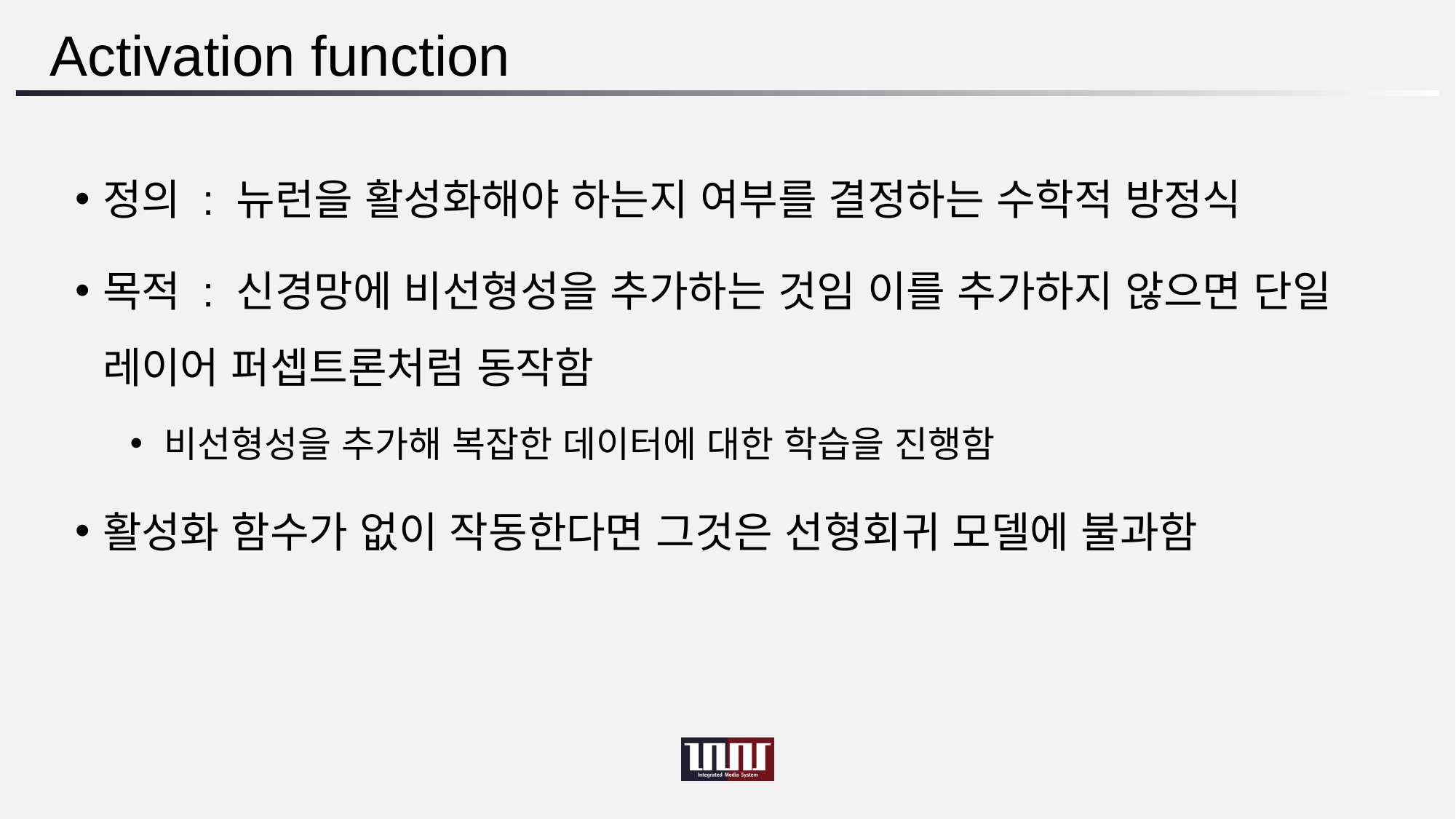

# Activation function
정의 : 뉴런을 활성화해야 하는지 여부를 결정하는 수학적 방정식
목적 : 신경망에 비선형성을 추가하는 것임 이를 추가하지 않으면 단일 레이어 퍼셉트론처럼 동작함
비선형성을 추가해 복잡한 데이터에 대한 학습을 진행함
활성화 함수가 없이 작동한다면 그것은 선형회귀 모델에 불과함